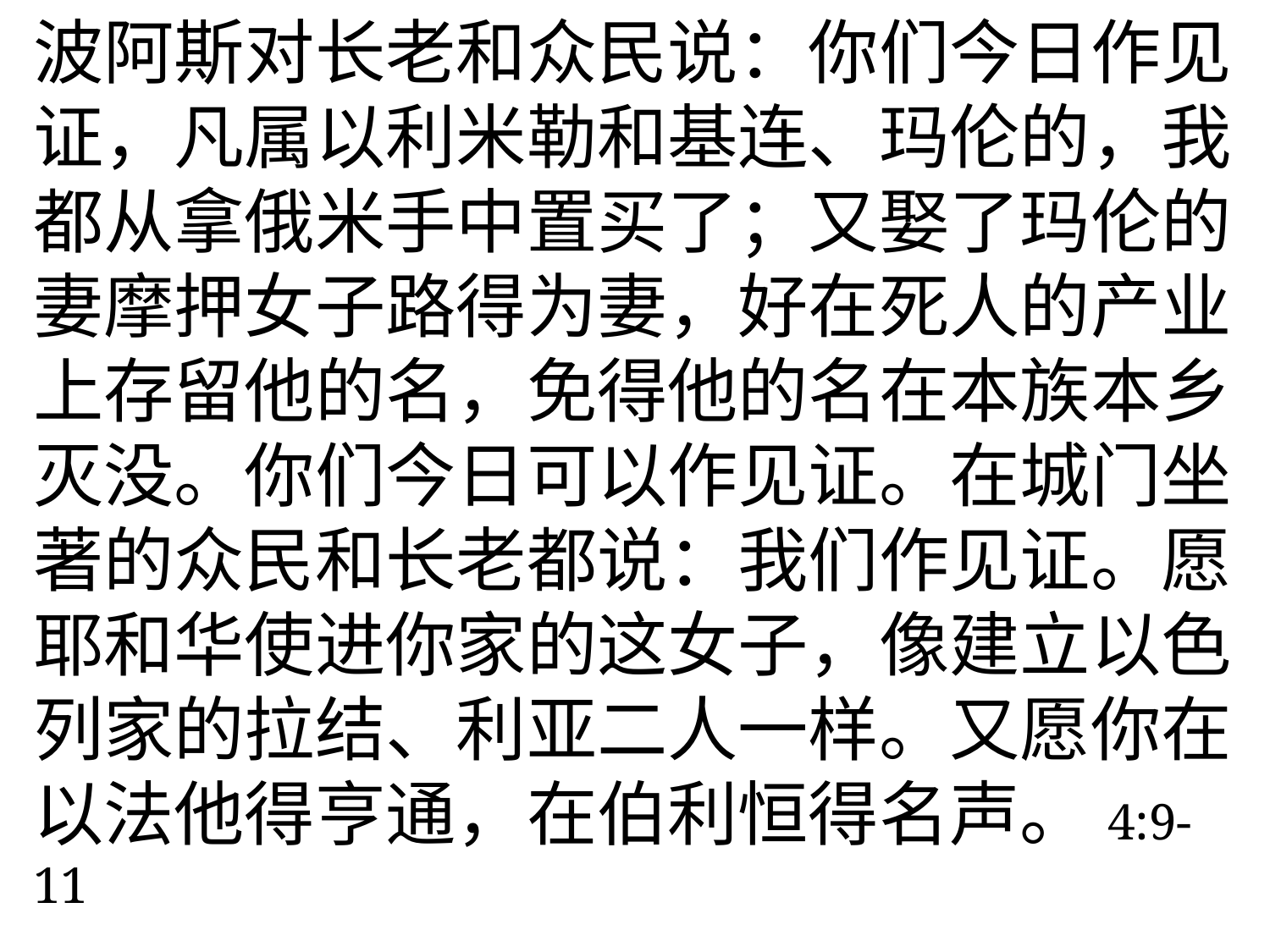

波阿斯对长老和众民说：你们今日作见证，凡属以利米勒和基连、玛伦的，我都从拿俄米手中置买了；又娶了玛伦的妻摩押女子路得为妻，好在死人的产业上存留他的名，免得他的名在本族本乡灭没。你们今日可以作见证。在城门坐著的众民和长老都说：我们作见证。愿耶和华使进你家的这女子，像建立以色列家的拉结、利亚二人一样。又愿你在以法他得亨通，在伯利恒得名声。4:9-11
# 2. 挚爱的故事
2.2 恩典促成经典爱情
波阿斯还要得到豁免和众人的见证
神恩典中的婚姻必须严肃圣洁
13